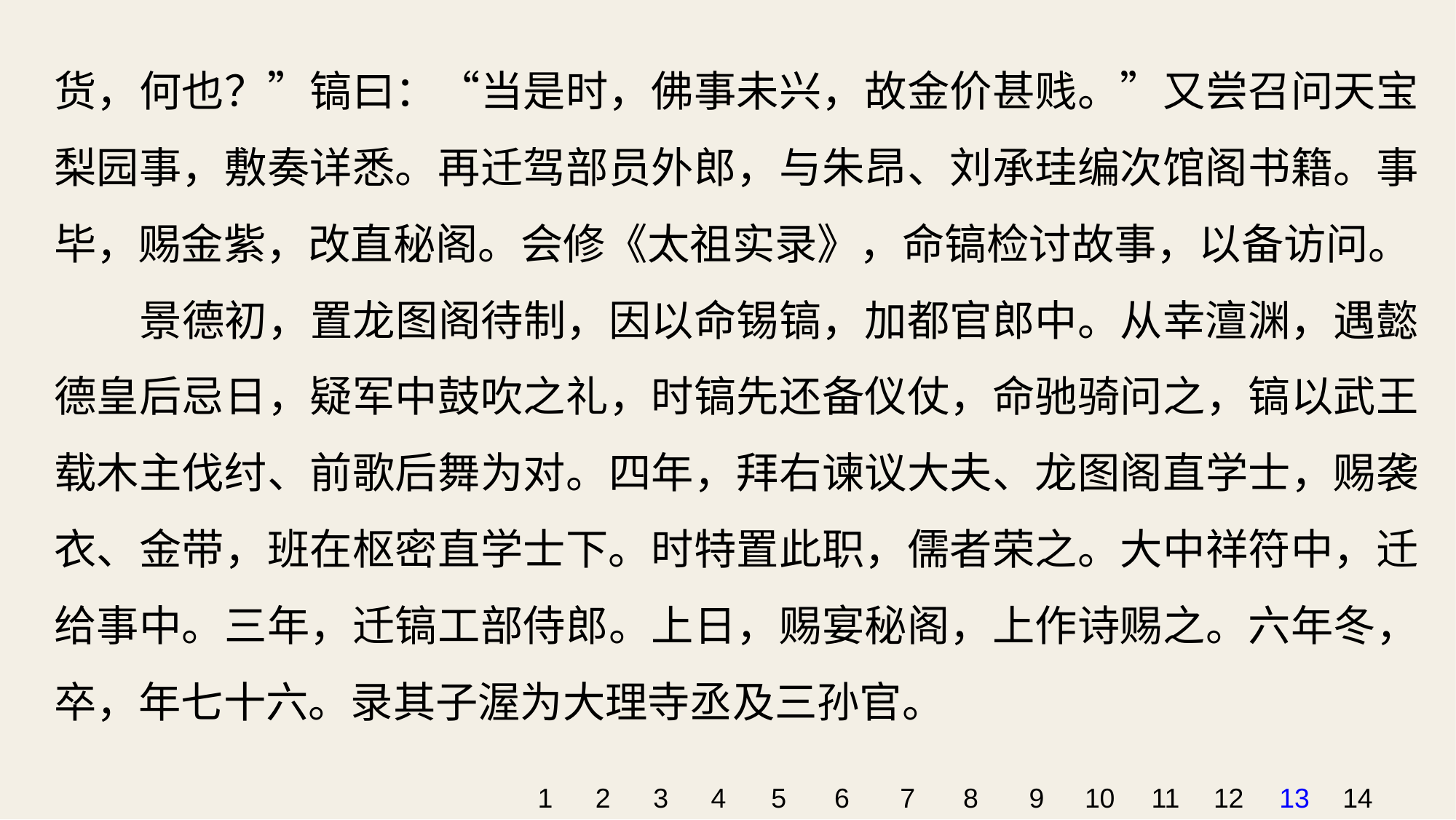

货，何也？”镐曰：“当是时，佛事未兴，故金价甚贱。”又尝召问天宝梨园事，敷奏详悉。再迁驾部员外郎，与朱昂、刘承珪编次馆阁书籍。事毕，赐金紫，改直秘阁。会修《太祖实录》，命镐检讨故事，以备访问。
景德初，置龙图阁待制，因以命锡镐，加都官郎中。从幸澶渊，遇懿德皇后忌日，疑军中鼓吹之礼，时镐先还备仪仗，命驰骑问之，镐以武王载木主伐纣、前歌后舞为对。四年，拜右谏议大夫、龙图阁直学士，赐袭衣、金带，班在枢密直学士下。时特置此职，儒者荣之。大中祥符中，迁给事中。三年，迁镐工部侍郎。上日，赐宴秘阁，上作诗赐之。六年冬，卒，年七十六。录其子渥为大理寺丞及三孙官。
1
2
3
4
5
6
7
8
9
10
11
12
13
14